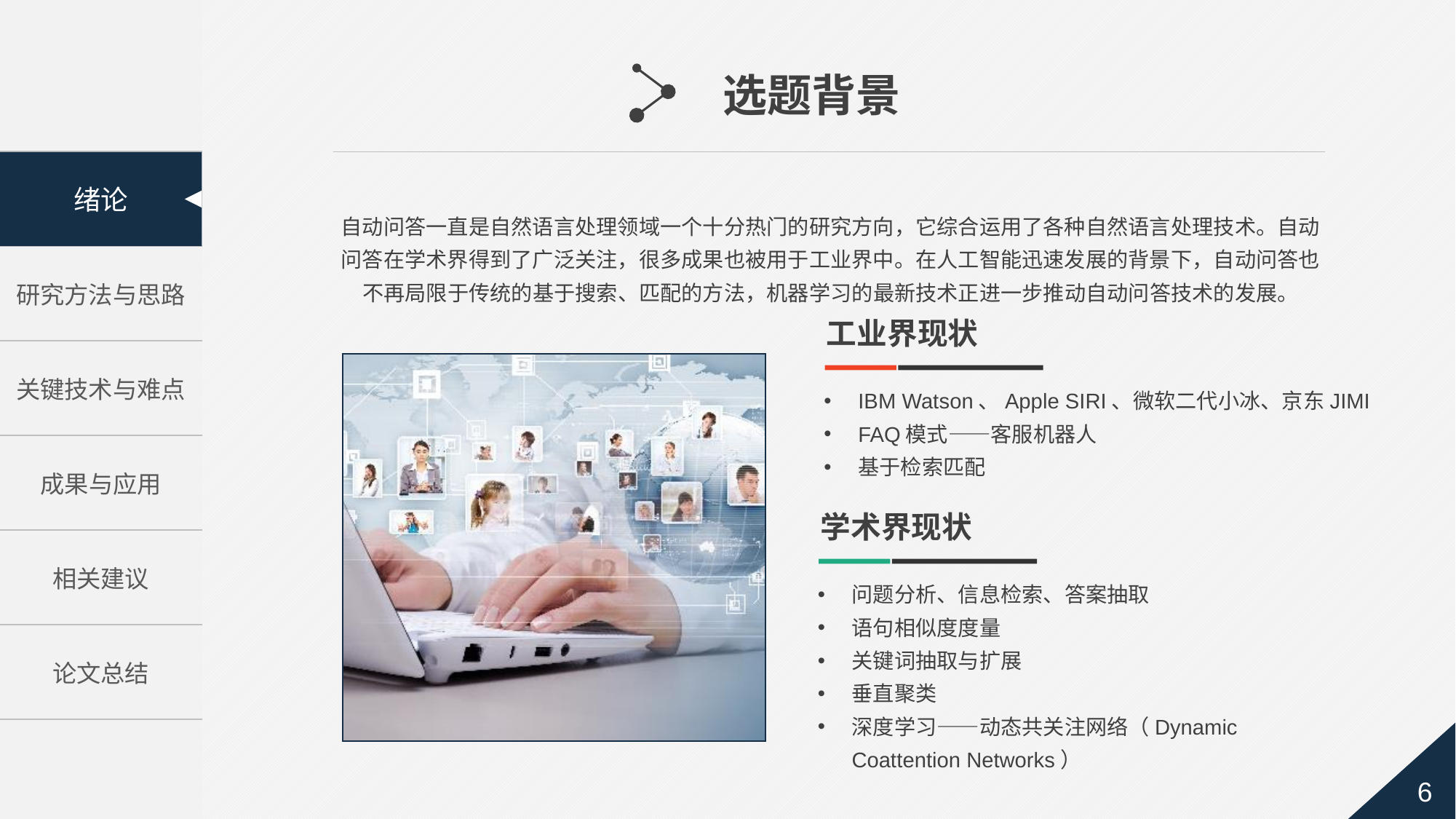

选题背景
自动问答一直是自然语言处理领域一个十分热门的研究方向，它综合运用了各种自然语言处理技术。自动问答在学术界得到了广泛关注，很多成果也被用于工业界中。在人工智能迅速发展的背景下，自动问答也不再局限于传统的基于搜索、匹配的方法，机器学习的最新技术正进一步推动自动问答技术的发展。
工业界现状

IBM Watson、Apple SIRI、微软二代小冰、京东JIMI
FAQ模式——客服机器人
基于检索匹配

学术界现状

问题分析、信息检索、答案抽取
语句相似度度量
关键词抽取与扩展
垂直聚类
深度学习——动态共关注网络（Dynamic Coattention Networks）